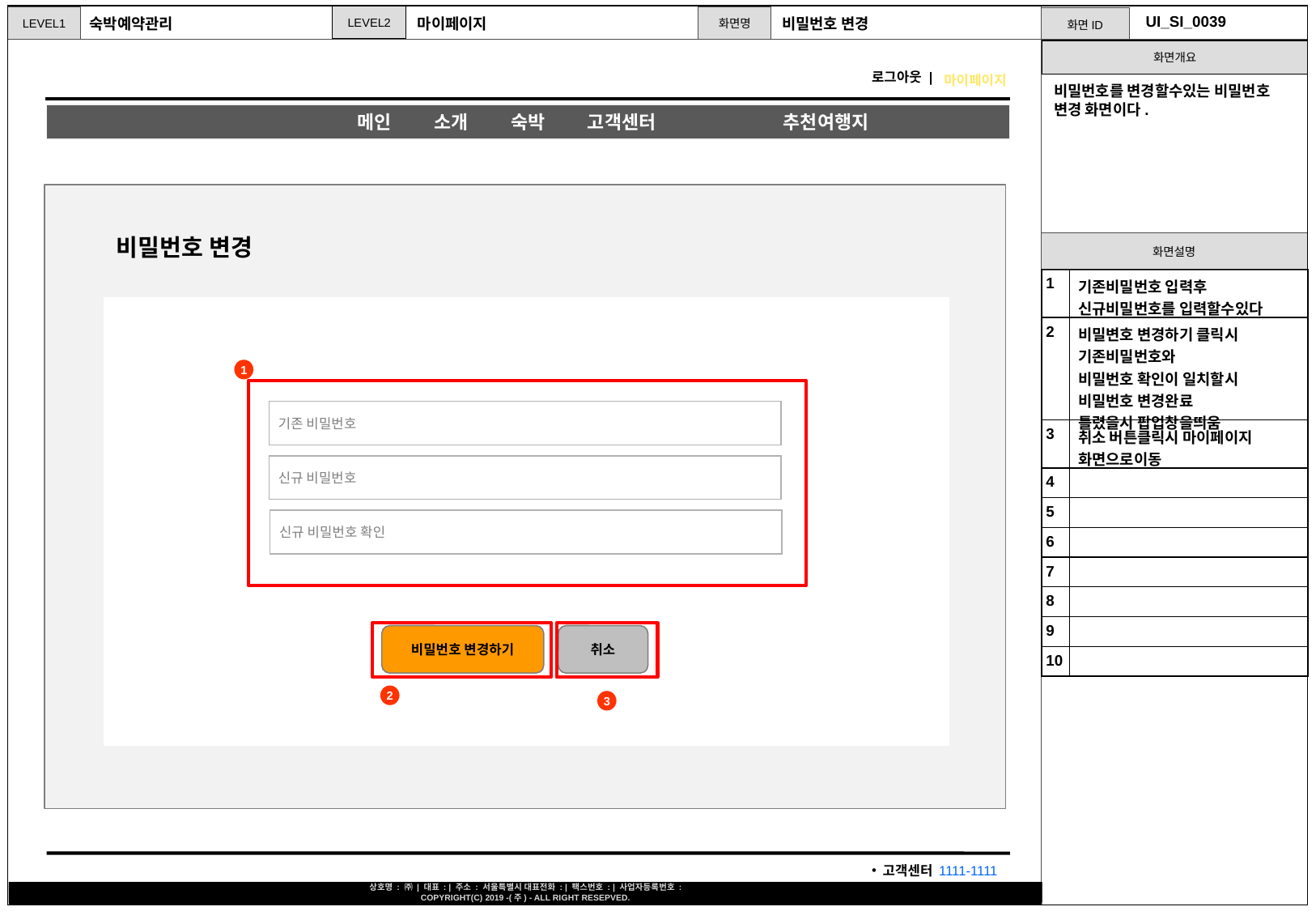

UI_SI_0039
숙박예약관리
마이페이지
비밀번호 변경
마이페이지
비밀번호를 변경할수있는 비밀번호 변경 화면이다.

비밀번호 변경
| 1 | 기존비밀번호 입력후 신규비밀번호를 입력할수있다 |
| --- | --- |
| 2 | 비밀변호 변경하기 클릭시 기존비밀번호와 비밀번호 확인이 일치할시 비밀번호 변경완료 틀렸을시 팝업창을띄움 |
| 3 | 취소 버튼클릭시 마이페이지 화면으로이동 |
| 4 |  |
| 5 |  |
| 6 |  |
| 7 |  |
| 8 |  |
| 9 |  |
| 10 |  |

1

  기존 비밀번호
  신규 비밀번호
  신규 비밀번호 확인

비밀번호 변경하기
취소
2
3